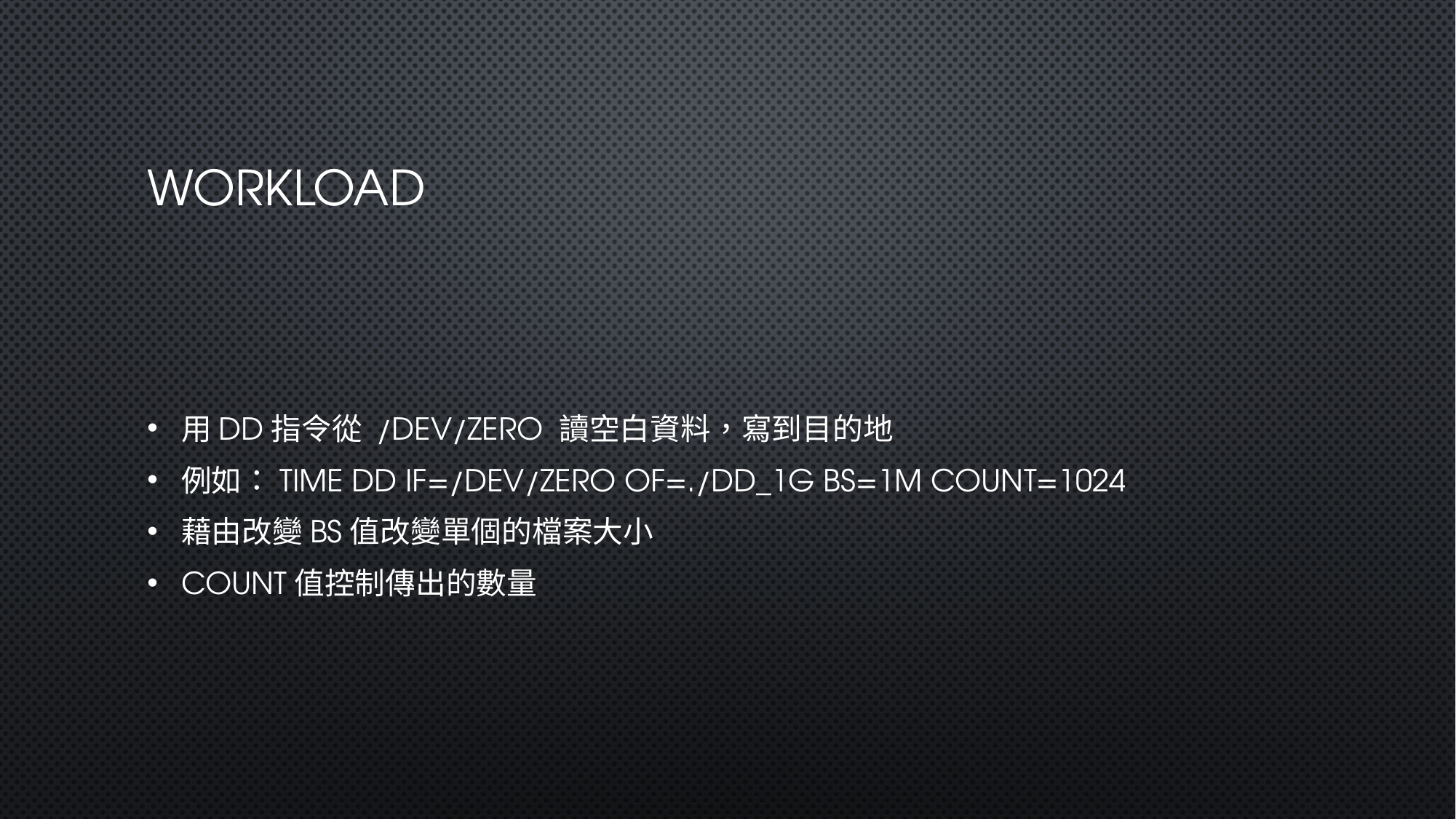

# WORKLOAD
用dd指令從 /dev/zero 讀空白資料，寫到目的地
例如：time dd if=/dev/zero of=./dd_1G bs=1M count=1024
藉由改變BS值改變單個的檔案大小
Count值控制傳出的數量